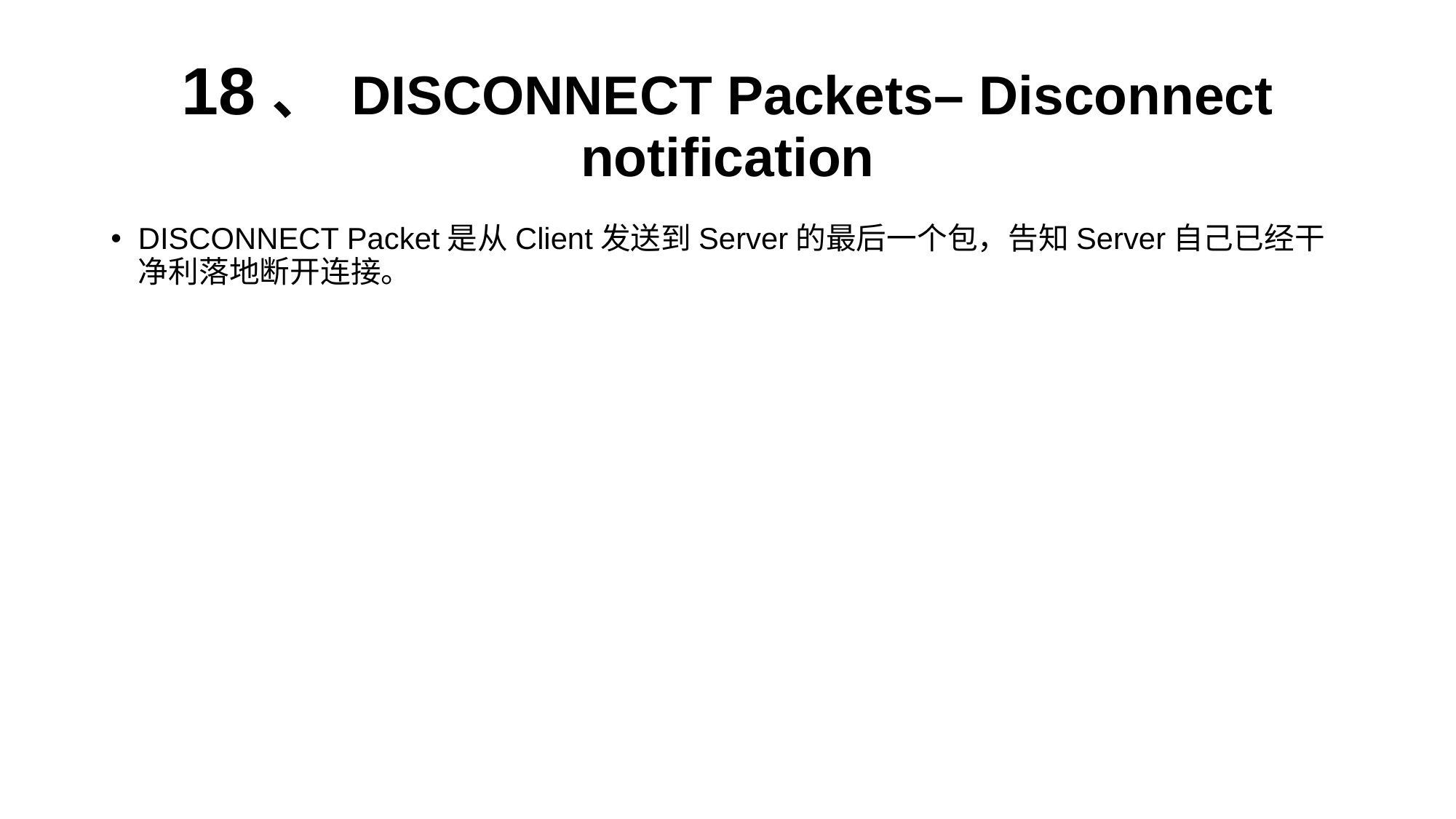

# 18、 DISCONNECT Packets– Disconnect notification
DISCONNECT Packet是从Client发送到Server的最后一个包，告知Server自己已经干净利落地断开连接。